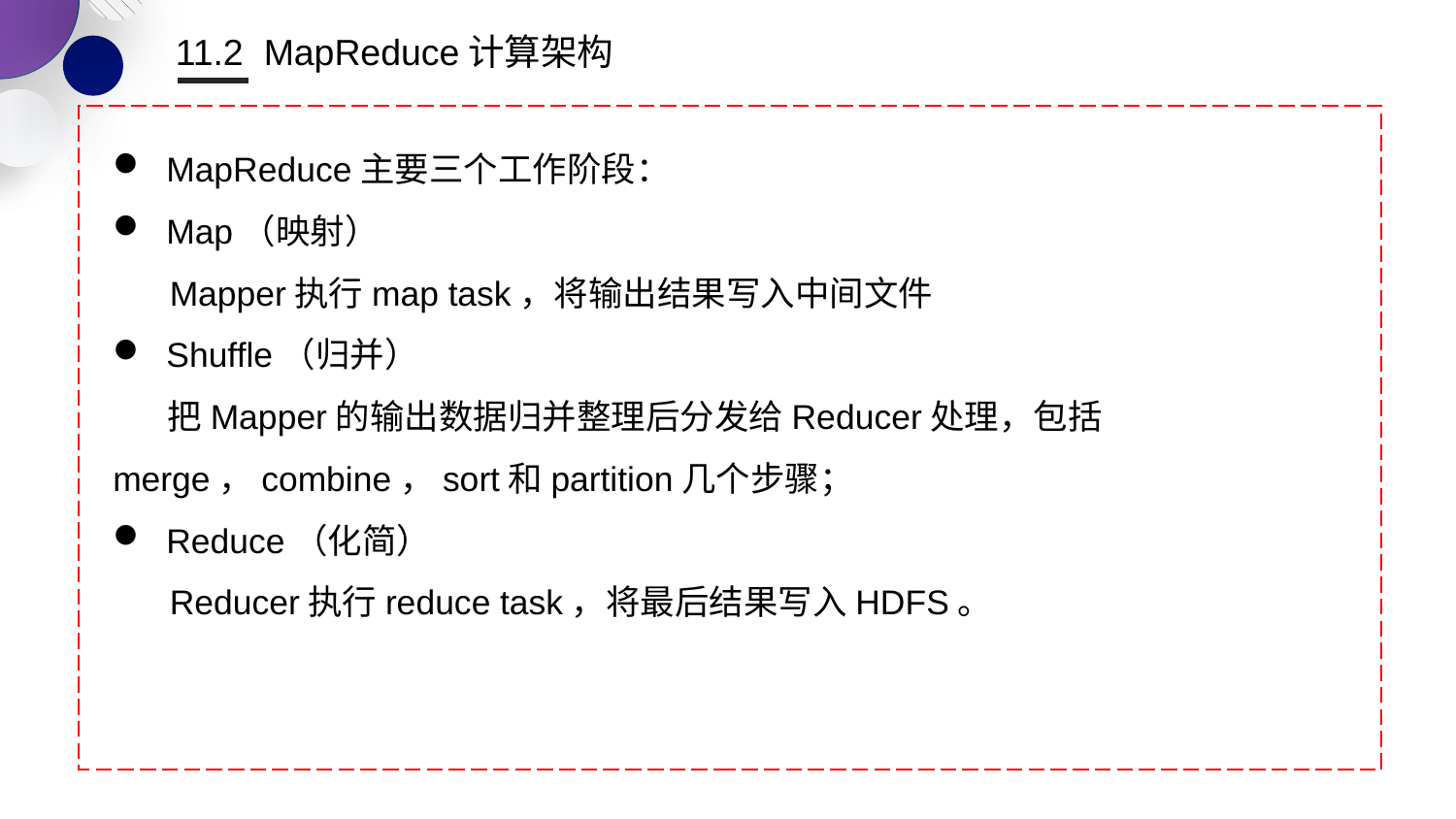

11.2  MapReduce计算架构

  MapReduce主要三个工作阶段：
  Map（映射）
      Mapper执行map task，将输出结果写入中间文件
  Shuffle（归并）
      把Mapper的输出数据归并整理后分发给Reducer处理，包括merge，combine，sort和partition几个步骤；
  Reduce（化简）
      Reducer执行reduce task，将最后结果写入HDFS。